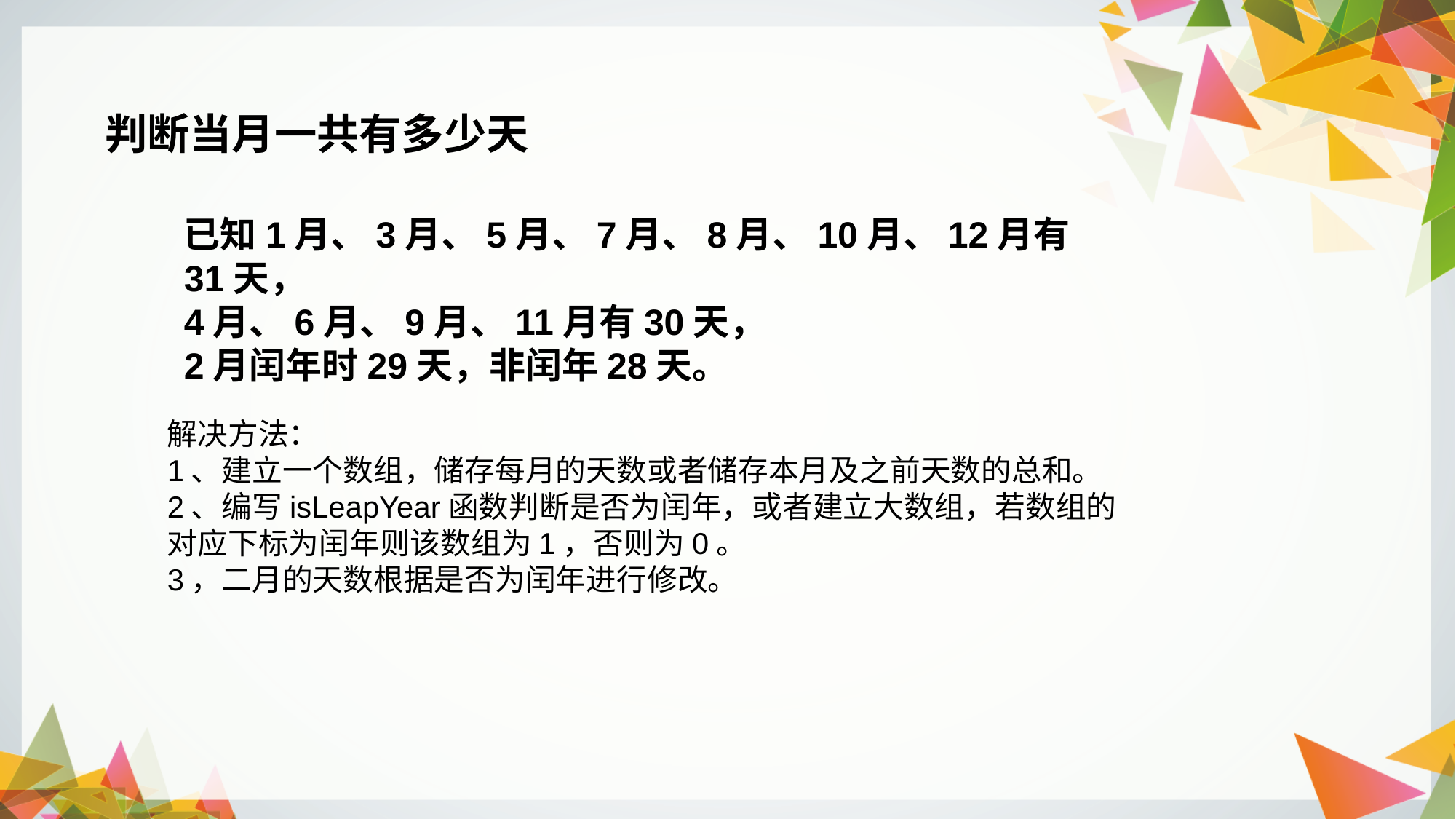

判断当月一共有多少天
已知1月、3月、5月、7月、8月、10月、12月有31天，
4月、6月、9月、11月有30天，
2月闰年时29天，非闰年28天。
解决方法：
1、建立一个数组，储存每月的天数或者储存本月及之前天数的总和。
2、编写isLeapYear函数判断是否为闰年，或者建立大数组，若数组的对应下标为闰年则该数组为1，否则为0。
3，二月的天数根据是否为闰年进行修改。